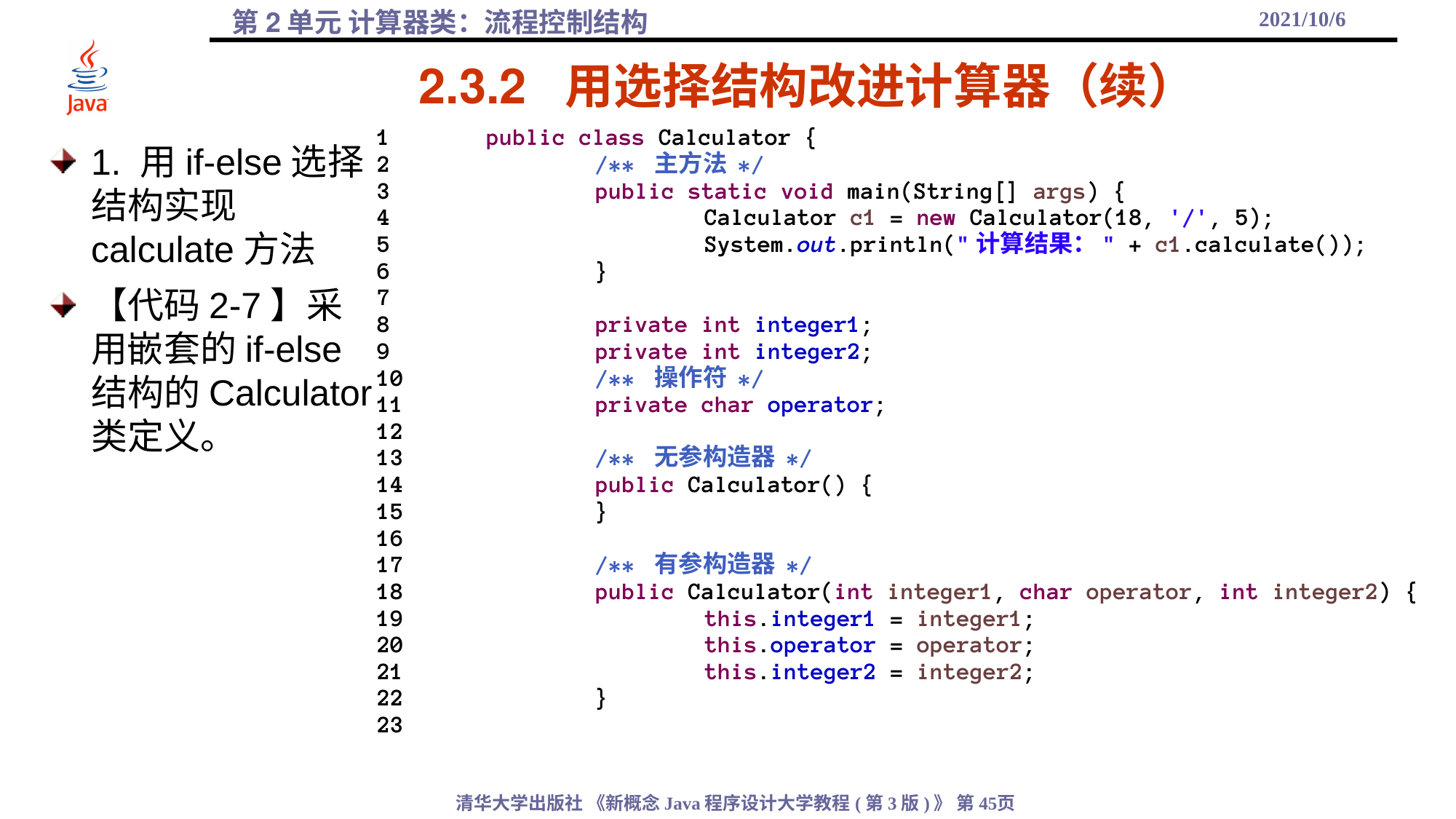

2021/10/6
# 2.3.2  用选择结构改进计算器（续）
1	public class Calculator {
2		/** 主方法 */
3		public static void main(String[] args) {
4			Calculator c1 = new Calculator(18, '/', 5);
5			System.out.println("计算结果：" + c1.calculate());
6		}
7
8		private int integer1;
9		private int integer2;
10		/** 操作符 */
11		private char operator;
12
13		/** 无参构造器 */
14		public Calculator() {
15		}
16
17		/** 有参构造器 */
18		public Calculator(int integer1, char operator, int integer2) {
19			this.integer1 = integer1;
20			this.operator = operator;
21			this.integer2 = integer2;
22		}
23
1. 用if-else选择结构实现calculate方法
【代码2-7】采用嵌套的if-else结构的Calculator类定义。